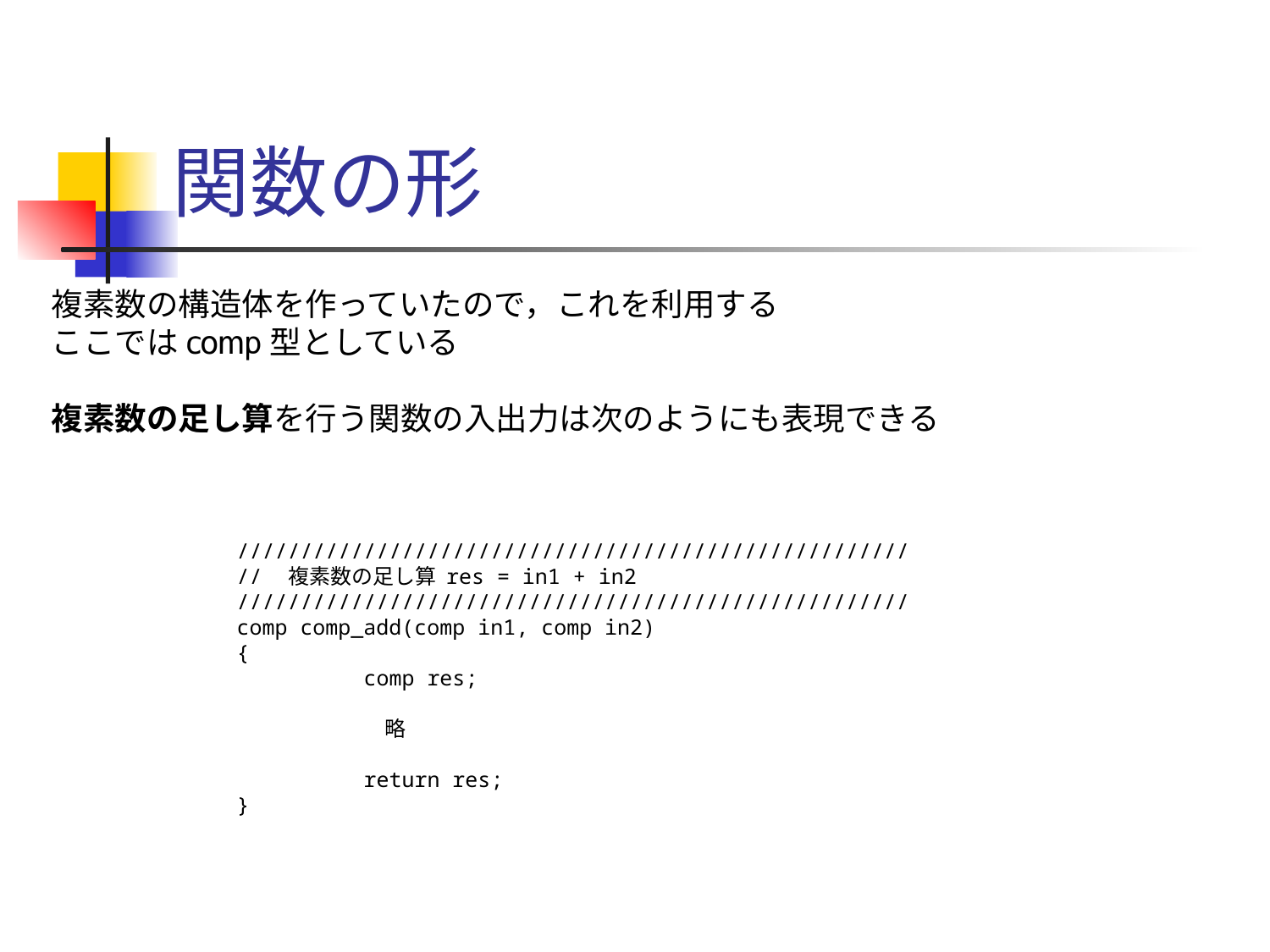

# 関数の形
複素数の構造体を作っていたので，これを利用する
ここではcomp型としている

複素数の足し算を行う関数の入出力は次のようにも表現できる
/////////////////////////////////////////////////////
//　複素数の足し算 res = in1 + in2
/////////////////////////////////////////////////////
comp comp_add(comp in1, comp in2)
{
	comp res;

	　略

	return res;
}